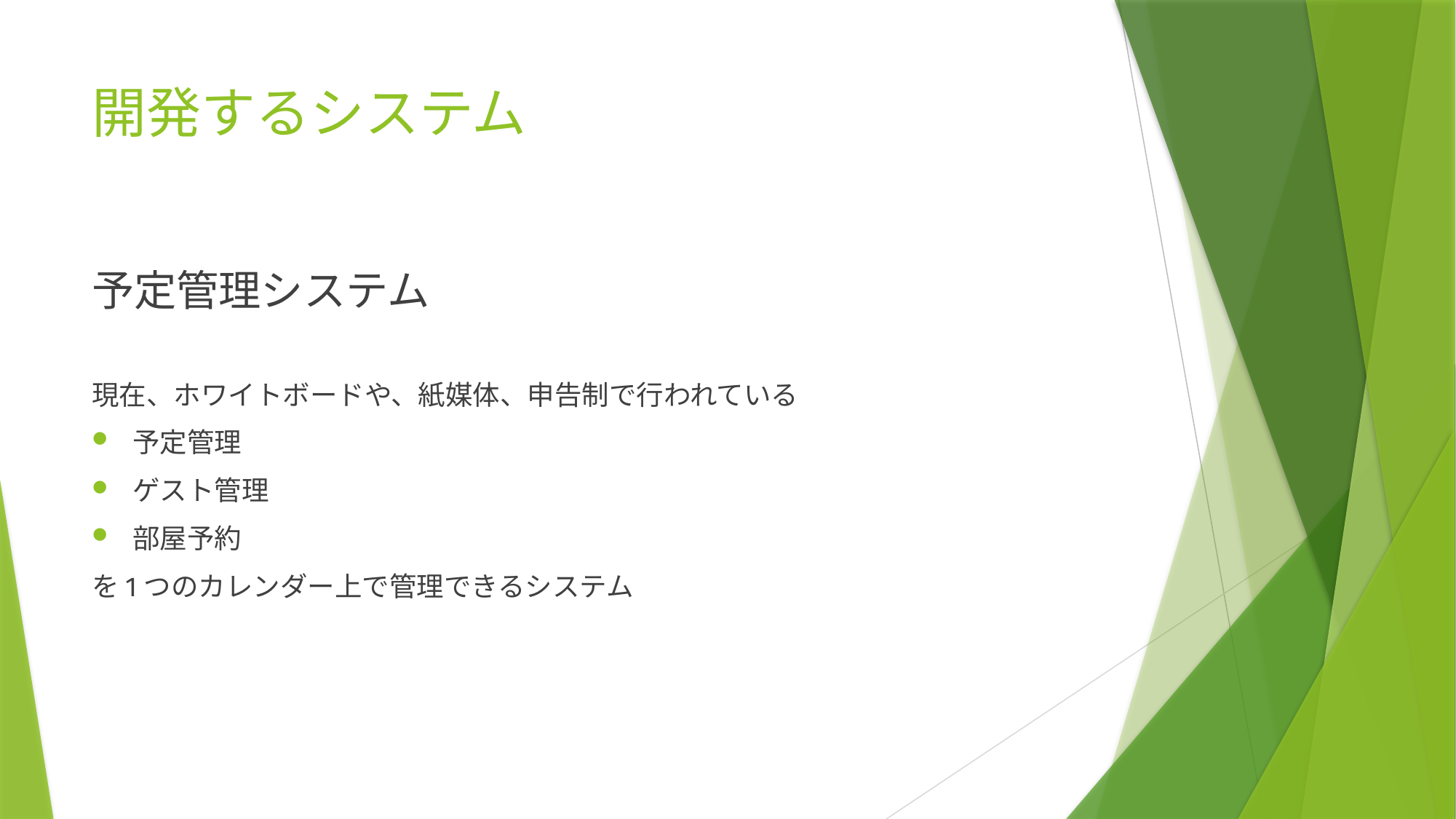

# 開発するシステム
予定管理システム

現在、ホワイトボードや、紙媒体、申告制で行われている
予定管理
ゲスト管理
部屋予約
を1つのカレンダー上で管理できるシステム